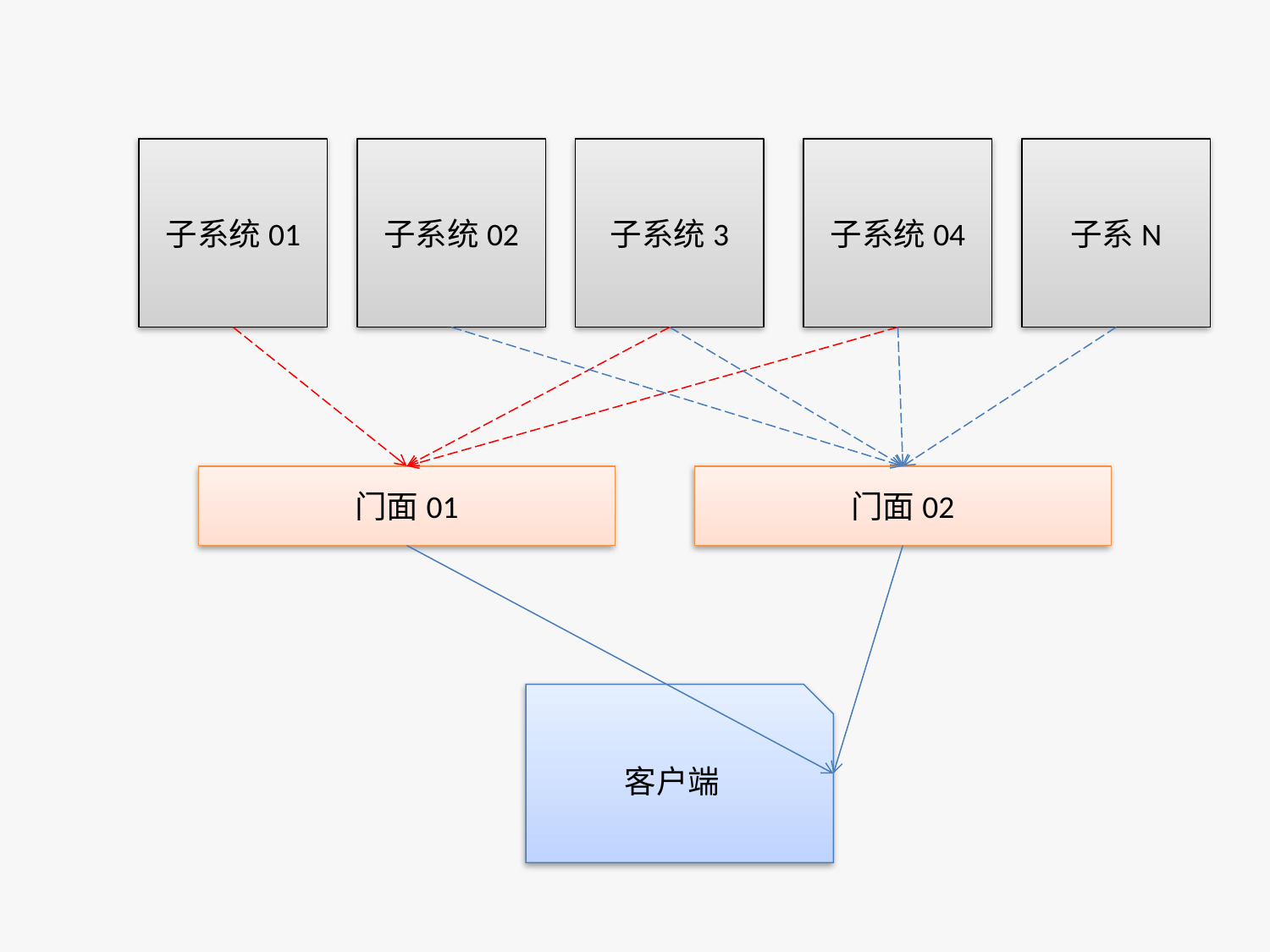

子系统01
子系统02
子系统3
子系统04
子系N
门面01
门面02
客户端